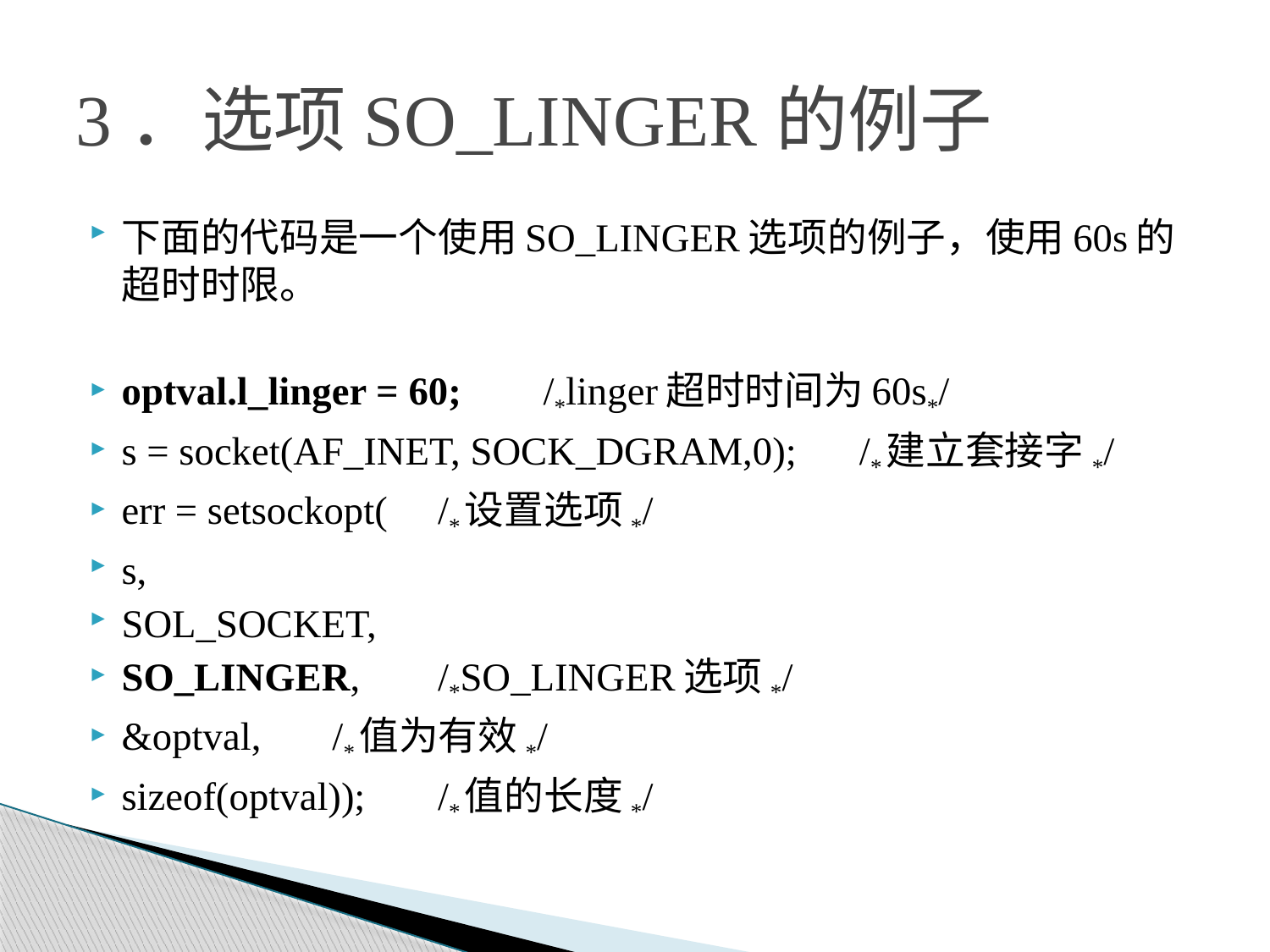

# 3．选项SO_LINGER的例子
下面的代码是一个使用SO_LINGER选项的例子，使用60s的超时时限。

optval.l_linger = 60;	/*linger超时时间为60s*/
s = socket(AF_INET, SOCK_DGRAM,0);	/*建立套接字*/
err = setsockopt(		/*设置选项*/
s,
SOL_SOCKET,
SO_LINGER,		/*SO_LINGER选项*/
&optval,			/*值为有效*/
sizeof(optval));		/*值的长度*/